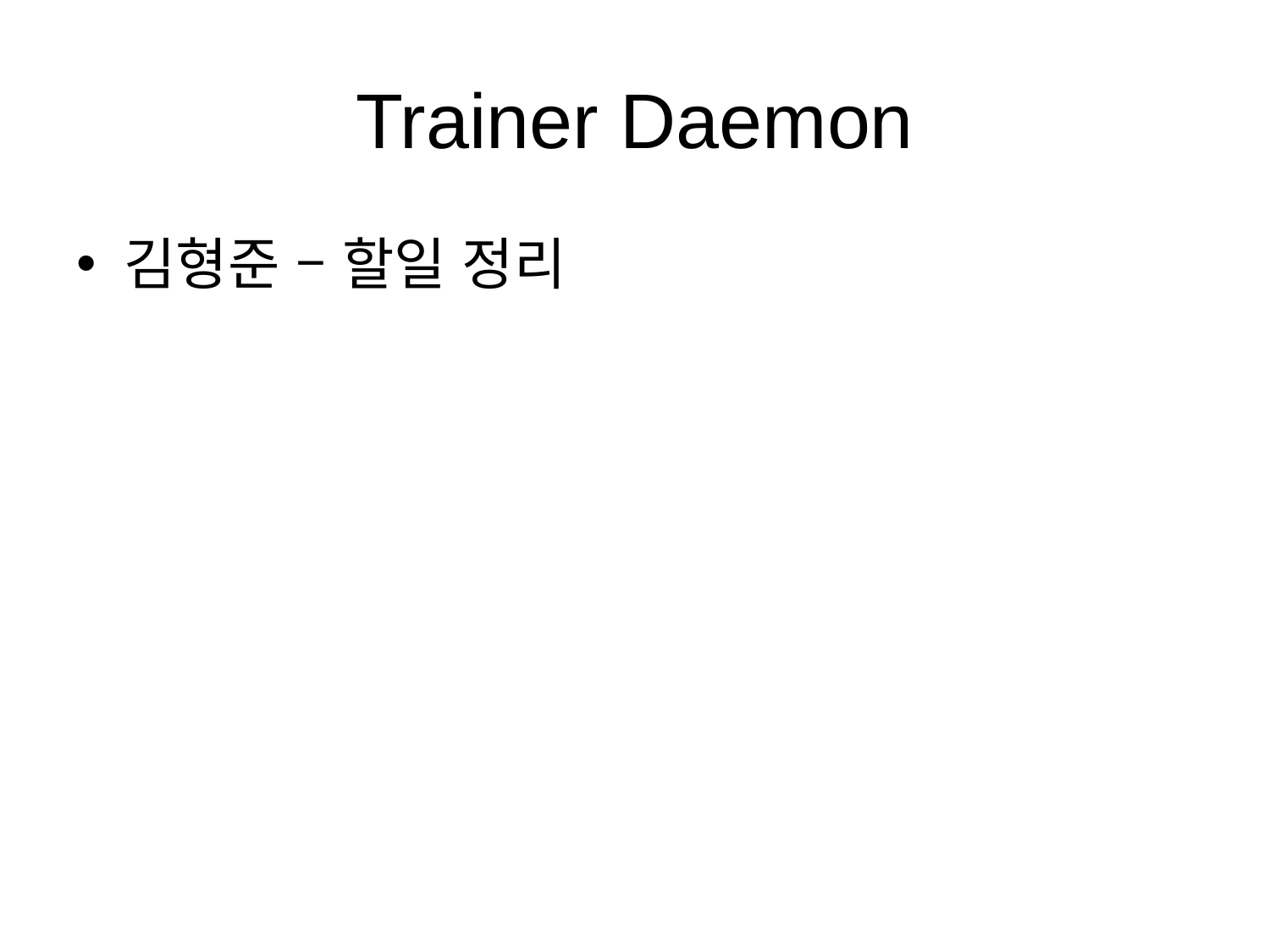

# Trainer Daemon
김형준 – 할일 정리